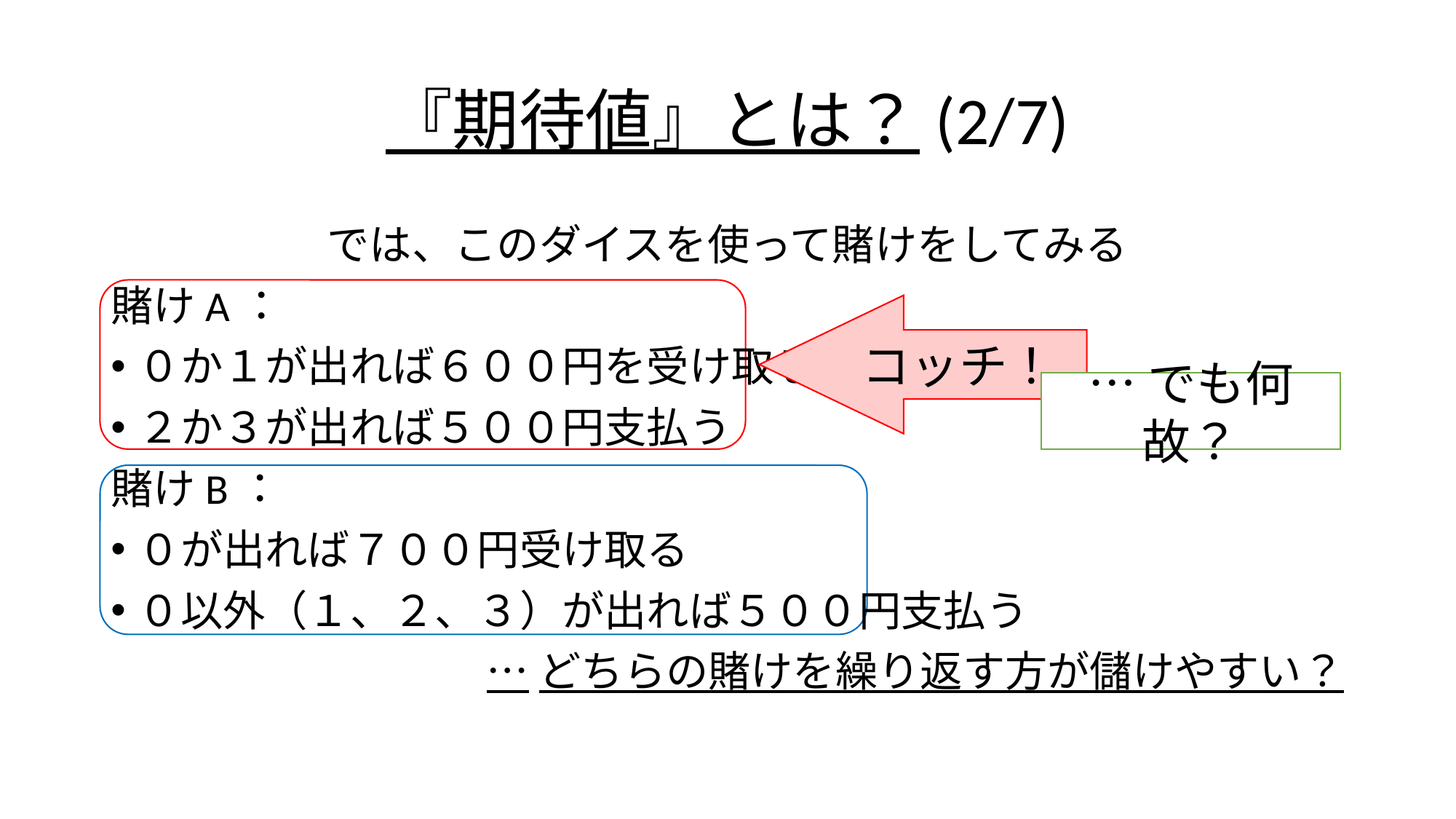

# 『期待値』とは？(2/7)
では、このダイスを使って賭けをしてみる
賭けA：
０か１が出れば６００円を受け取る
２か３が出れば５００円支払う
賭けB：
０が出れば７００円受け取る
０以外（１、２、３）が出れば５００円支払う
…どちらの賭けを繰り返す方が儲けやすい？

コッチ！
…でも何故？